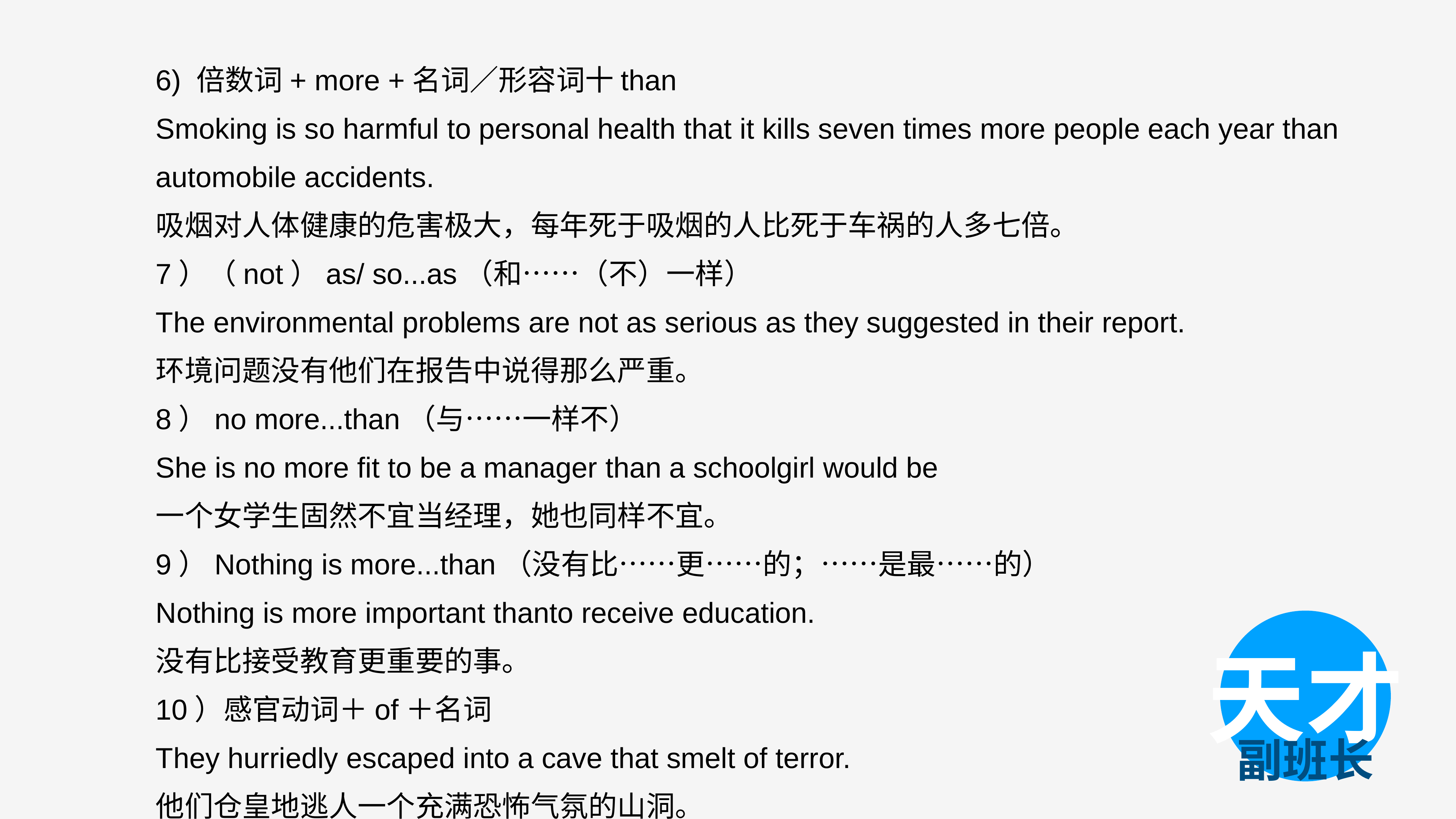

6) 倍数词+ more +名词／形容词十than
Smoking is so harmful to personal health that it kills seven times more people each year than automobile accidents.
吸烟对人体健康的危害极大，每年死于吸烟的人比死于车祸的人多七倍。
7）（not）as/ so...as（和……（不）一样）
The environmental problems are not as serious as they suggested in their report.
环境问题没有他们在报告中说得那么严重。
8）no more...than（与……一样不）
She is no more fit to be a manager than a schoolgirl would be
一个女学生固然不宜当经理，她也同样不宜。
9）Nothing is more...than（没有比……更……的；……是最……的）
Nothing is more important thanto receive education.
没有比接受教育更重要的事。
10）感官动词＋of＋名词
They hurriedly escaped into a cave that smelt of terror.
他们仓皇地逃人一个充满恐怖气氛的山洞。